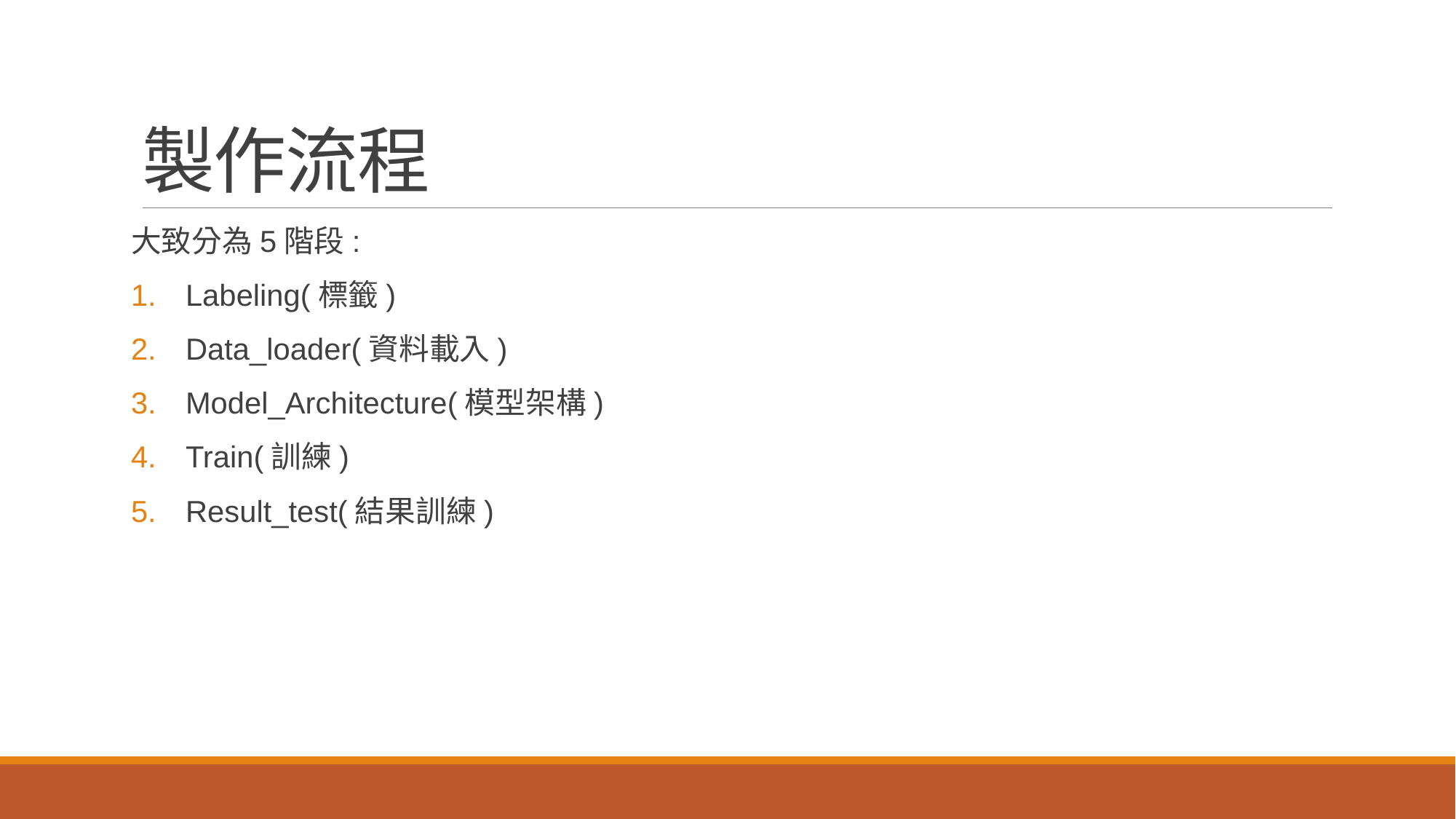

# 製作流程
大致分為5階段:
Labeling(標籤)
Data_loader(資料載入)
Model_Architecture(模型架構)
Train(訓練)
Result_test(結果訓練)